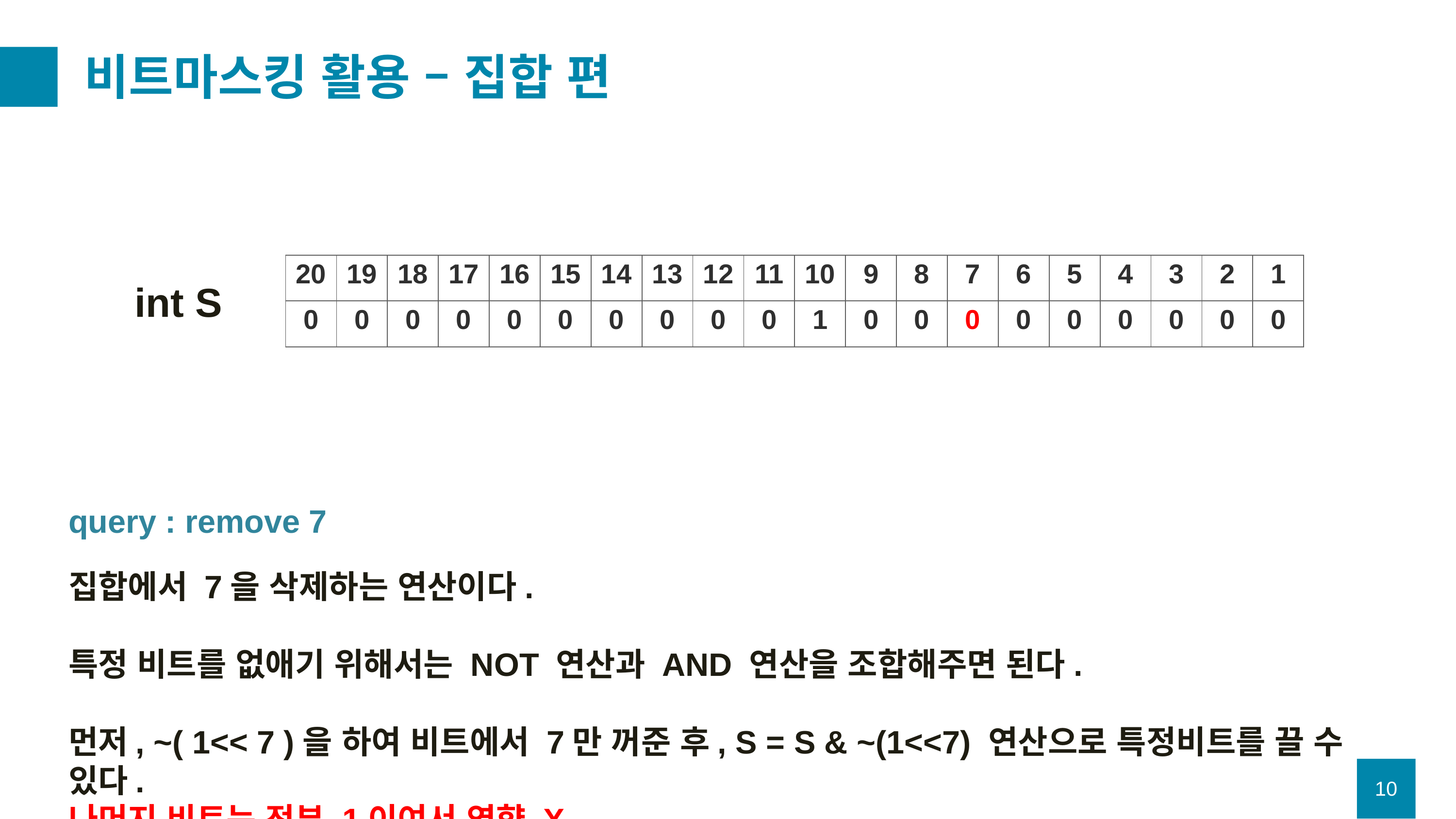

# 비트마스킹 활용 – 집합 편
| 20 | 19 | 18 | 17 | 16 | 15 | 14 | 13 | 12 | 11 | 10 | 9 | 8 | 7 | 6 | 5 | 4 | 3 | 2 | 1 |
| --- | --- | --- | --- | --- | --- | --- | --- | --- | --- | --- | --- | --- | --- | --- | --- | --- | --- | --- | --- |
| 0 | 0 | 0 | 0 | 0 | 0 | 0 | 0 | 0 | 0 | 1 | 0 | 0 | 0 | 0 | 0 | 0 | 0 | 0 | 0 |
int S
query : remove 7
집합에서 7을 삭제하는 연산이다.

특정 비트를 없애기 위해서는 NOT 연산과 AND 연산을 조합해주면 된다.

먼저, ~( 1<< 7 )을 하여 비트에서 7만 꺼준 후, S = S & ~(1<<7) 연산으로 특정비트를 끌 수 있다.
나머지 비트는 전부 1이여서 영향 X
10